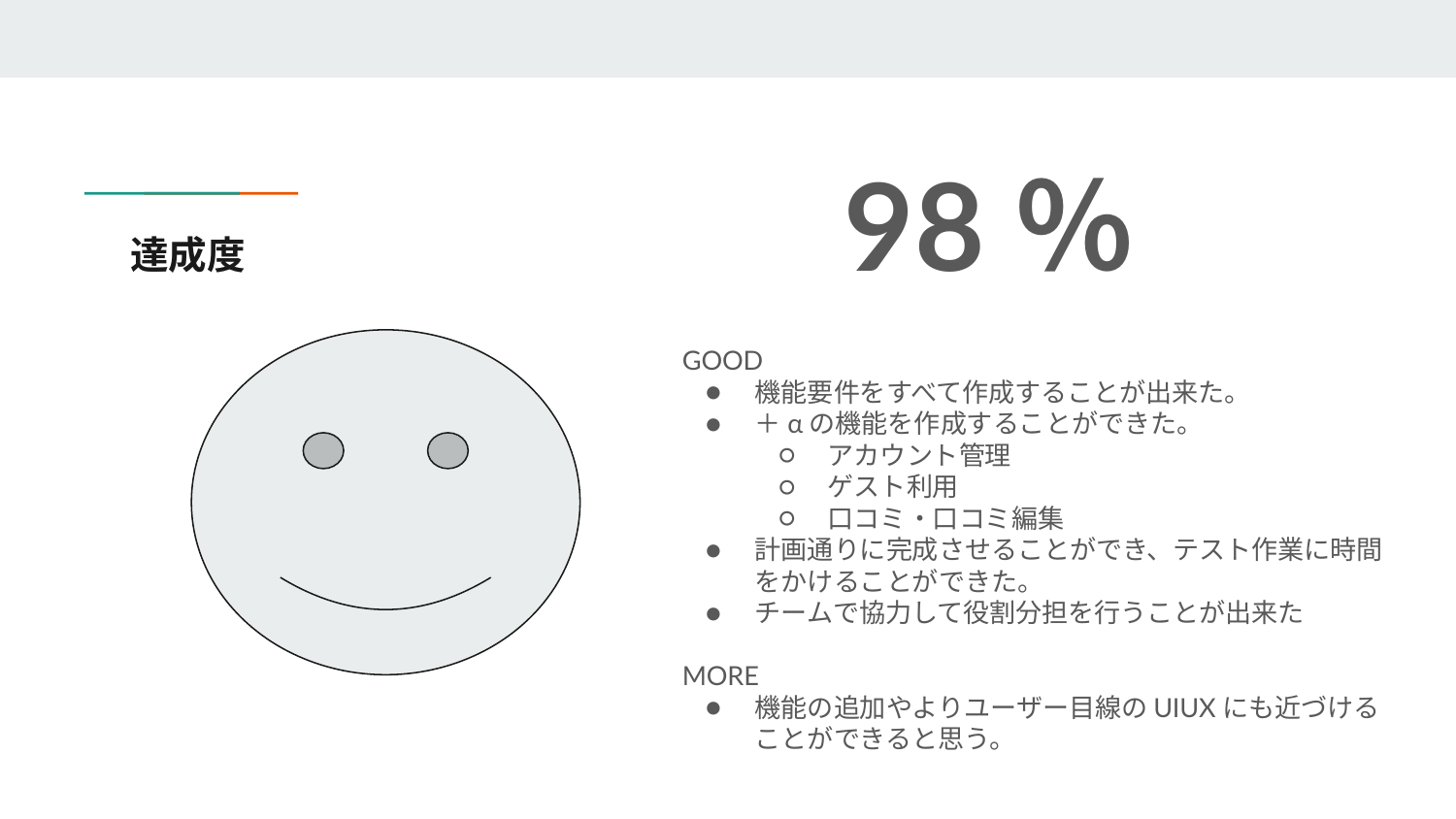

98％
# 達成度

GOOD
機能要件をすべて作成することが出来た。
＋αの機能を作成することができた。
アカウント管理
ゲスト利用
口コミ・口コミ編集
計画通りに完成させることができ、テスト作業に時間をかけることができた。
チームで協力して役割分担を行うことが出来た

MORE
機能の追加やよりユーザー目線のUIUXにも近づけることができると思う。